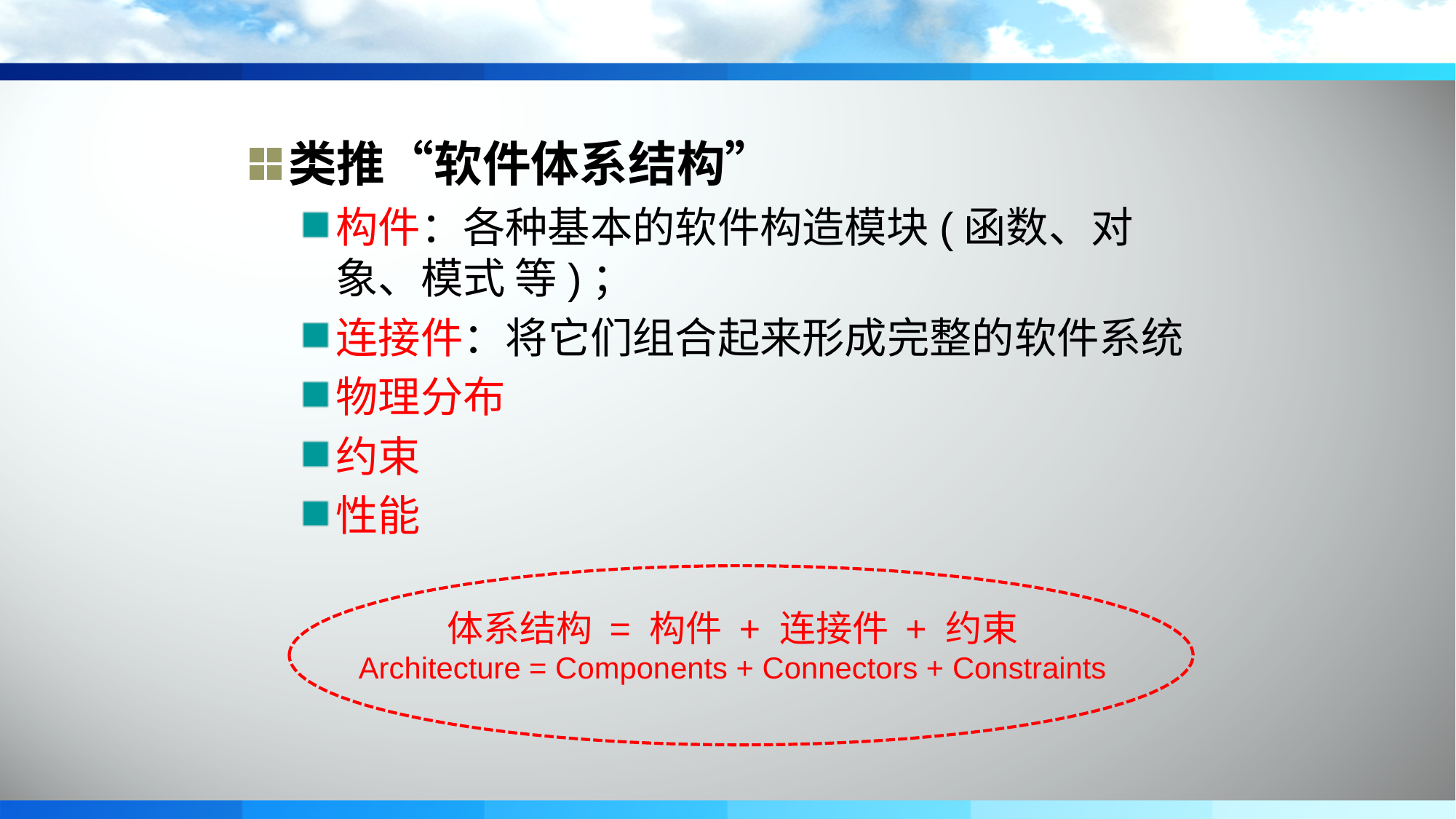

类推“软件体系结构”
构件：各种基本的软件构造模块(函数、对象、模式 等)；
连接件：将它们组合起来形成完整的软件系统
物理分布
约束
性能

体系结构 = 构件 + 连接件 + 约束
Architecture = Components + Connectors + Constraints